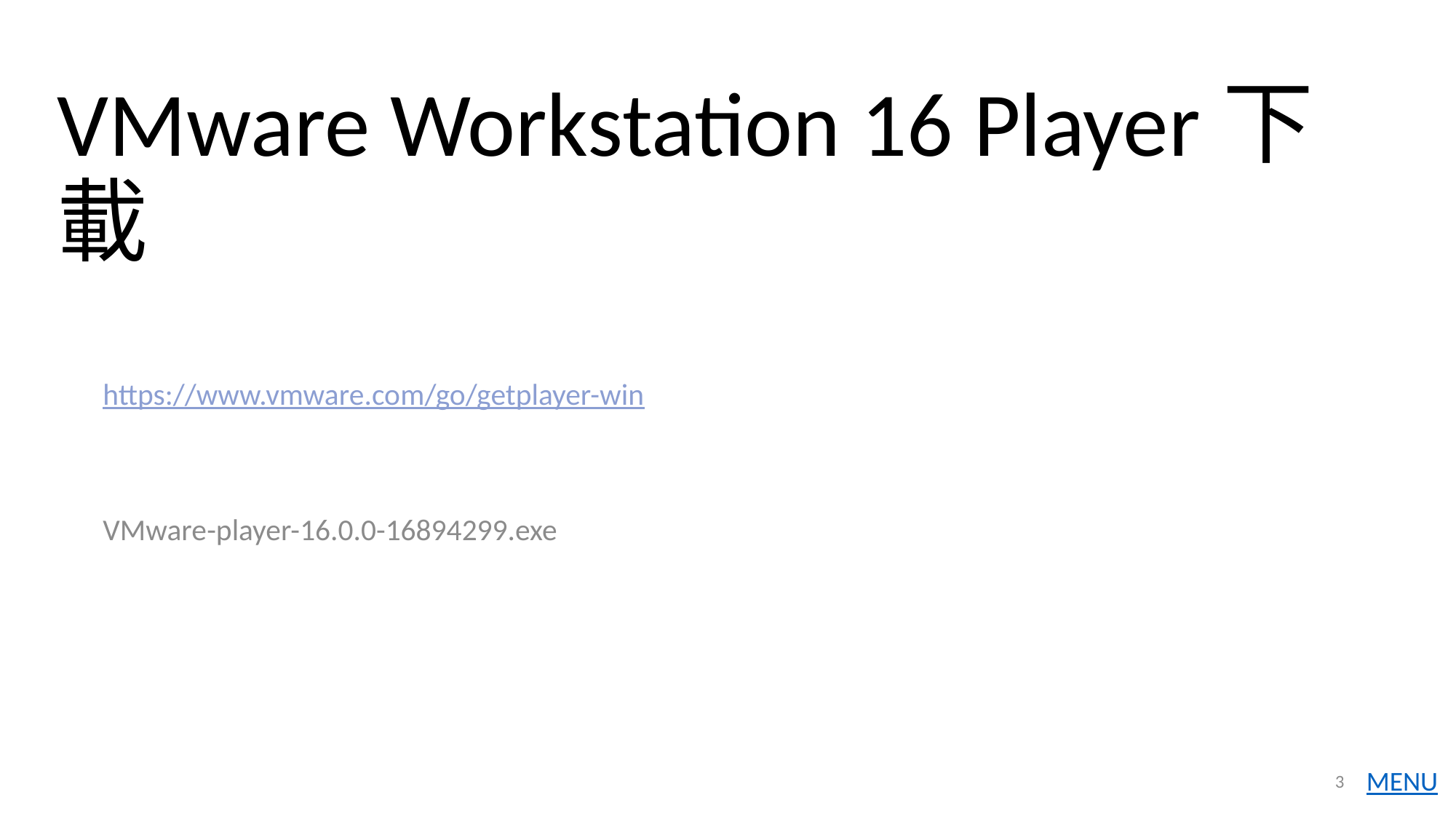

# VMware Workstation 16 Player下載
https://www.vmware.com/go/getplayer-win

VMware-player-16.0.0-16894299.exe
3